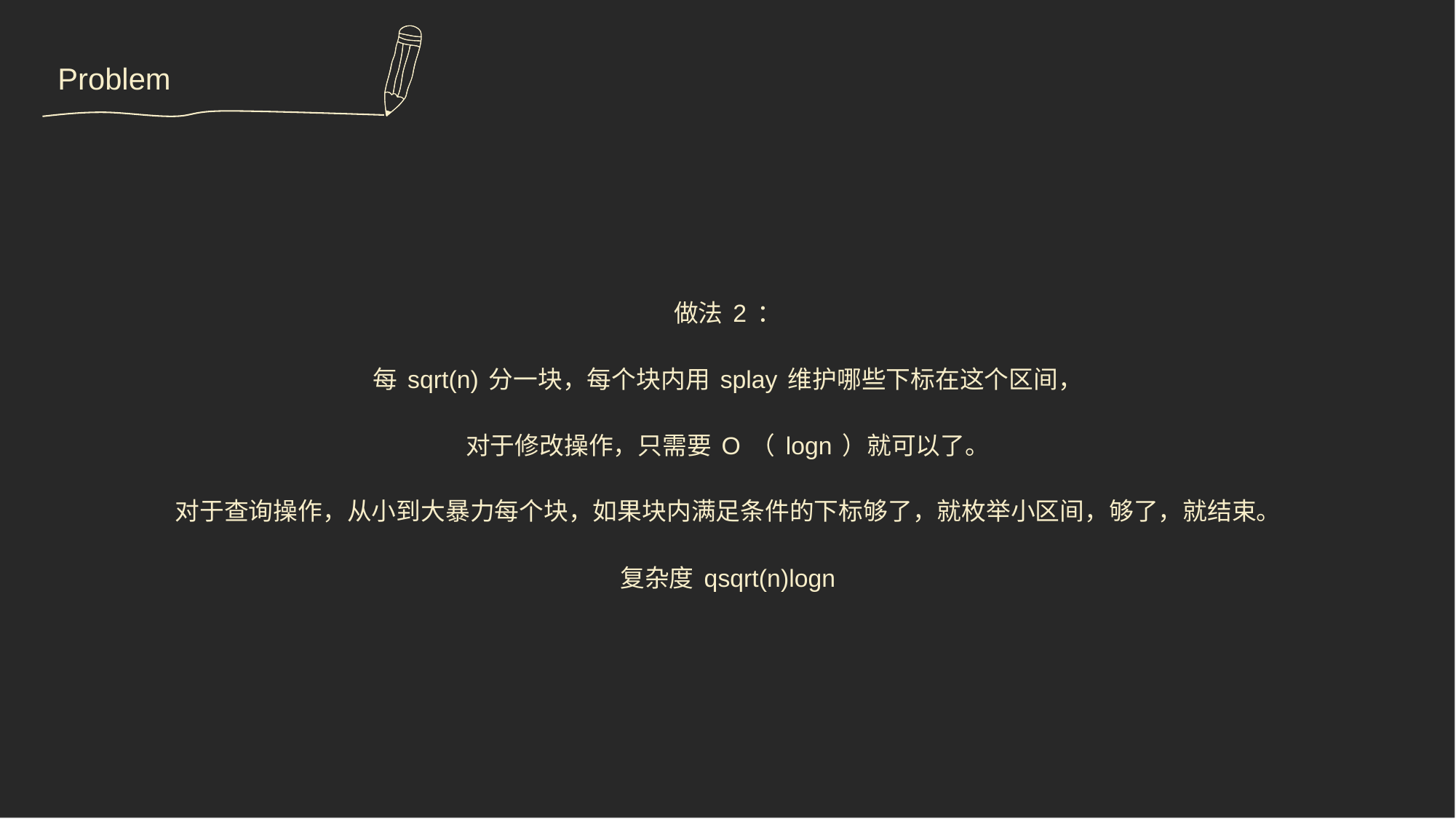

Problem

做法2：
每sqrt(n)分一块，每个块内用splay维护哪些下标在这个区间，
对于修改操作，只需要O（logn）就可以了。
对于查询操作，从小到大暴力每个块，如果块内满足条件的下标够了，就枚举小区间，够了，就结束。
复杂度qsqrt(n)logn